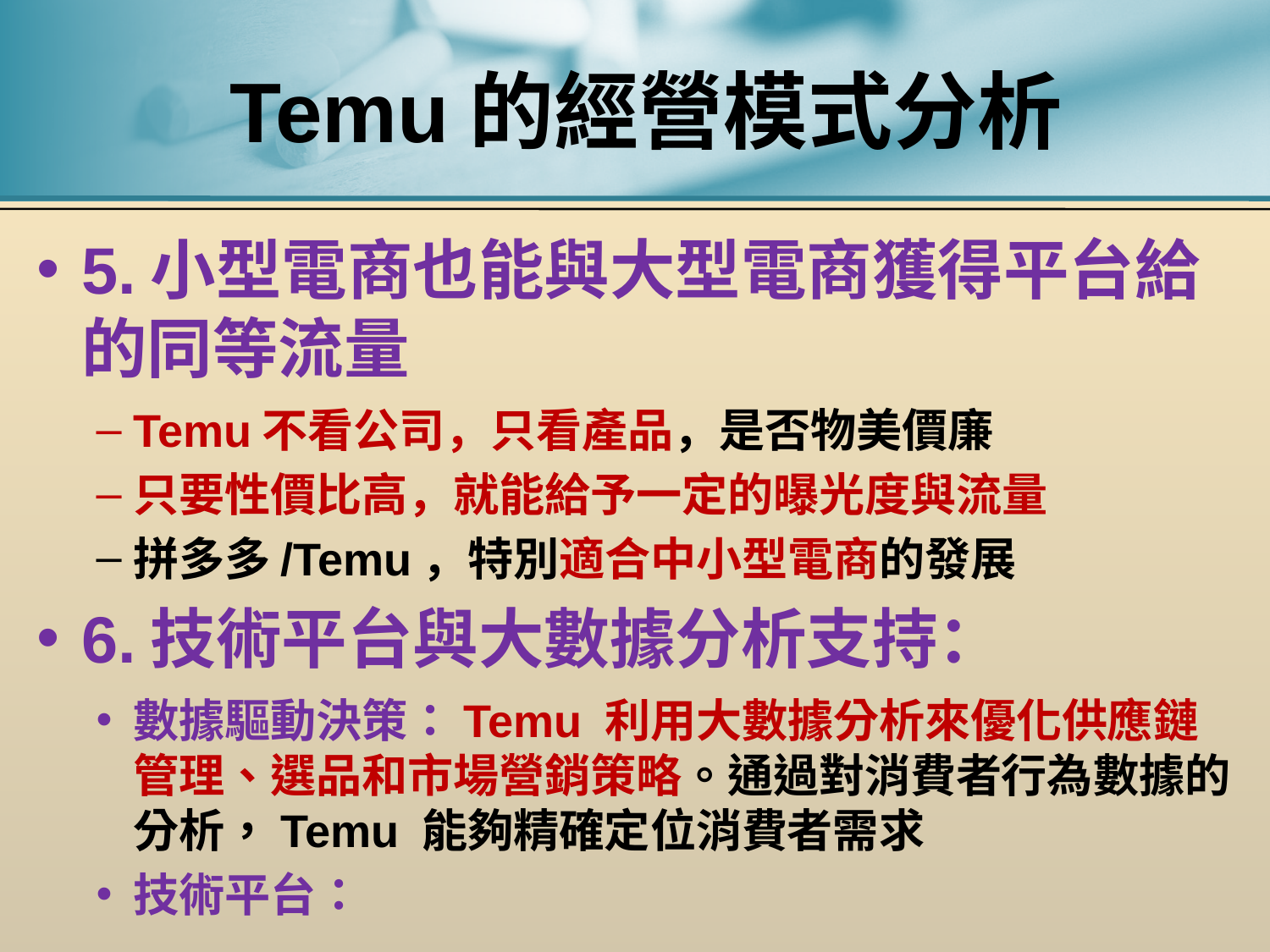

# Temu的經營模式分析
5.小型電商也能與大型電商獲得平台給的同等流量
Temu不看公司，只看產品，是否物美價廉
只要性價比高，就能給予一定的曝光度與流量
拼多多/Temu，特別適合中小型電商的發展
6.技術平台與大數據分析支持：
數據驅動決策：Temu 利用大數據分析來優化供應鏈管理、選品和市場營銷策略。通過對消費者行為數據的分析，Temu 能夠精確定位消費者需求
技術平台：